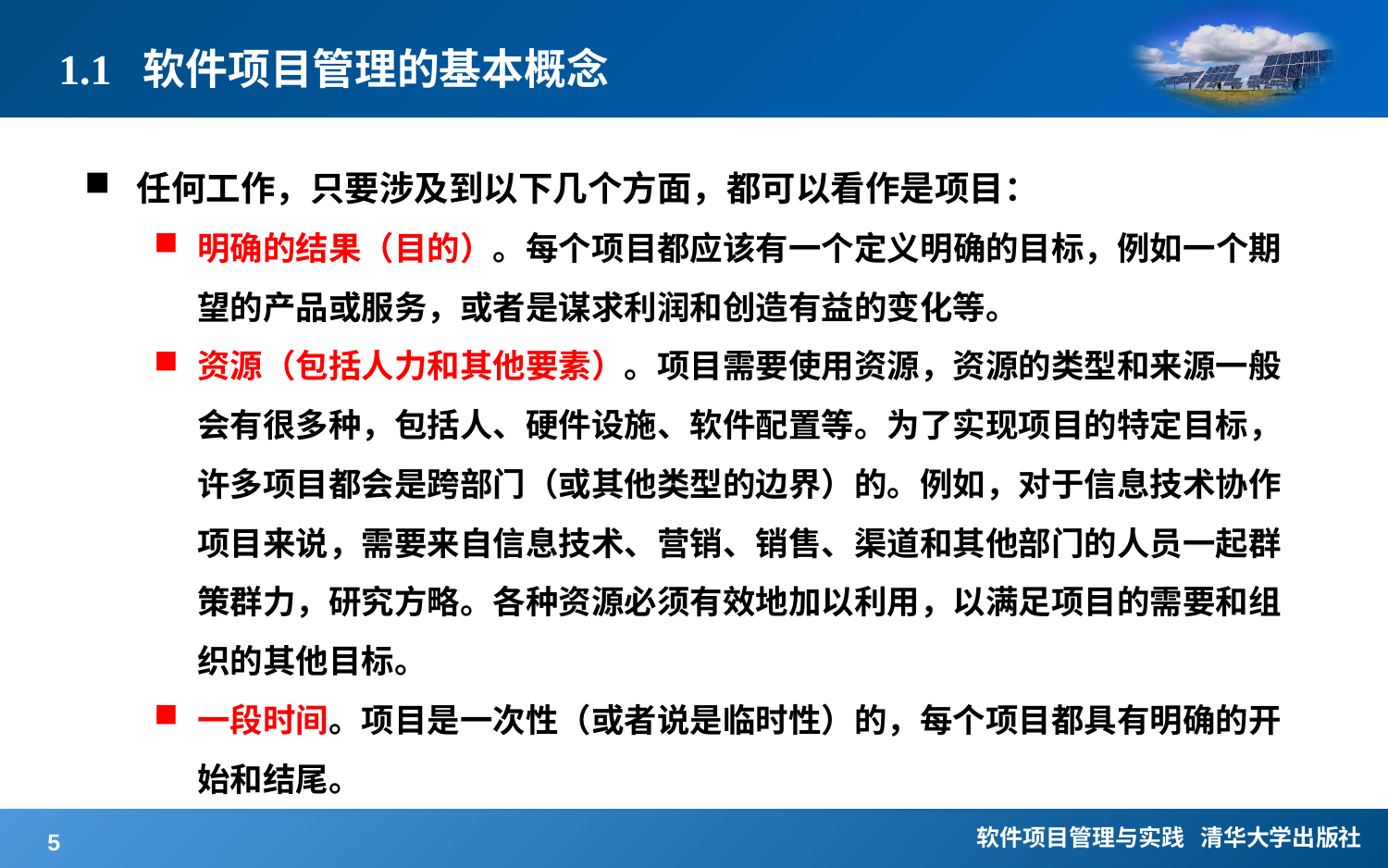

# 1.1  软件项目管理的基本概念
任何工作，只要涉及到以下几个方面，都可以看作是项目：
明确的结果（目的）。每个项目都应该有一个定义明确的目标，例如一个期望的产品或服务，或者是谋求利润和创造有益的变化等。
资源（包括人力和其他要素）。项目需要使用资源，资源的类型和来源一般会有很多种，包括人、硬件设施、软件配置等。为了实现项目的特定目标，许多项目都会是跨部门（或其他类型的边界）的。例如，对于信息技术协作项目来说，需要来自信息技术、营销、销售、渠道和其他部门的人员一起群策群力，研究方略。各种资源必须有效地加以利用，以满足项目的需要和组织的其他目标。
一段时间。项目是一次性（或者说是临时性）的，每个项目都具有明确的开始和结尾。